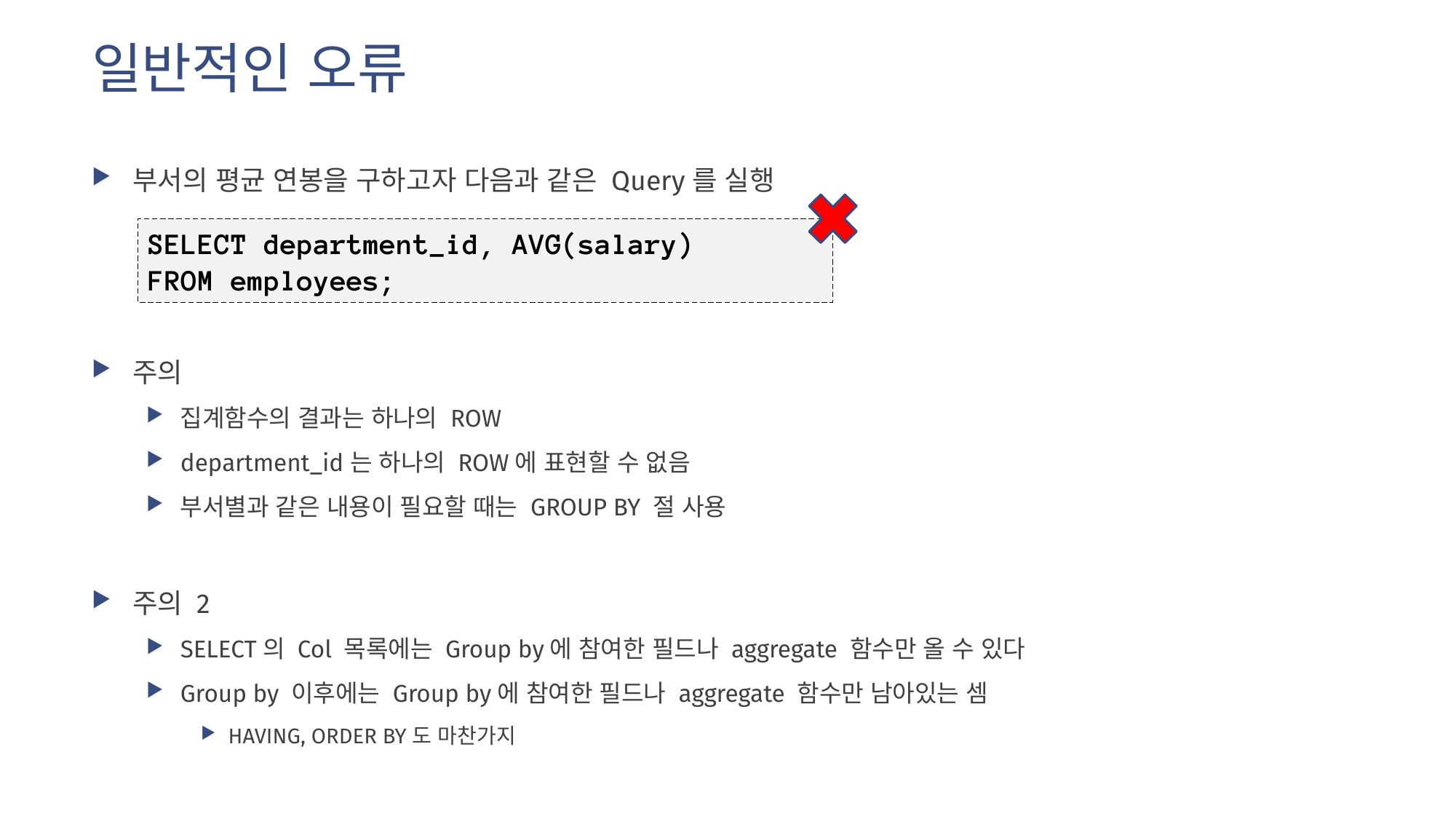

# 일반적인 오류
부서의 평균 연봉을 구하고자 다음과 같은 Query를 실행

주의
집계함수의 결과는 하나의 ROW
department_id는 하나의 ROW에 표현할 수 없음
부서별과 같은 내용이 필요할 때는 GROUP BY 절 사용

주의 2
SELECT의 Col 목록에는 Group by에 참여한 필드나 aggregate 함수만 올 수 있다
Group by 이후에는 Group by에 참여한 필드나 aggregate 함수만 남아있는 셈
HAVING, ORDER BY도 마찬가지

SELECT department_id, AVG(salary)
FROM employees;